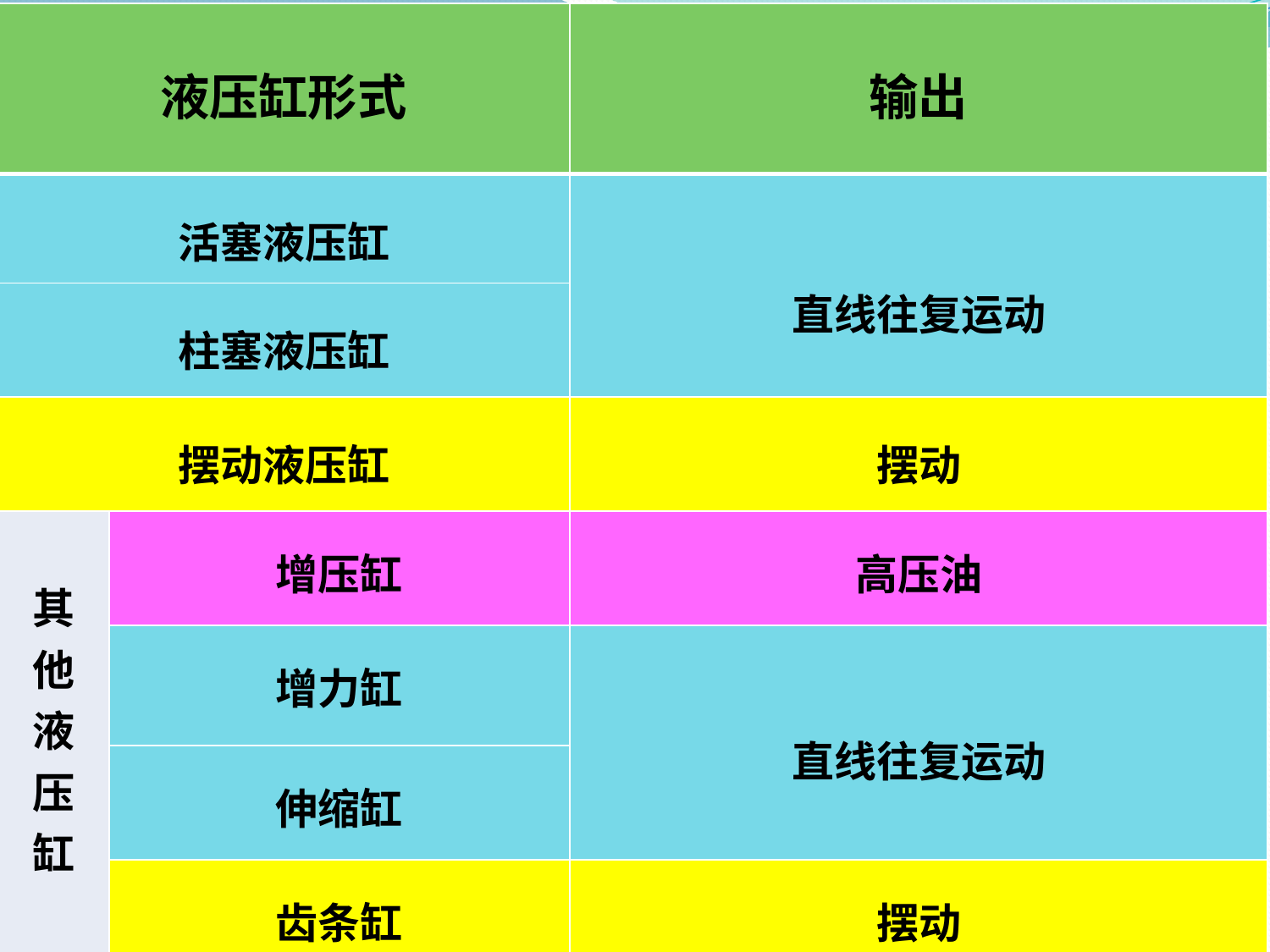

| 液压缸形式 |  | 输出 |
| --- | --- | --- |
| 活塞液压缸 |  | 直线往复运动 |
| 柱塞液压缸 |  |  |
| 摆动液压缸 |  | 摆动 |
| 其 他 液 压 缸 | 增压缸 | 高压油 |
|  | 增力缸 | 直线往复运动 |
|  | 伸缩缸 |  |
|  | 齿条缸 | 摆动 |
7